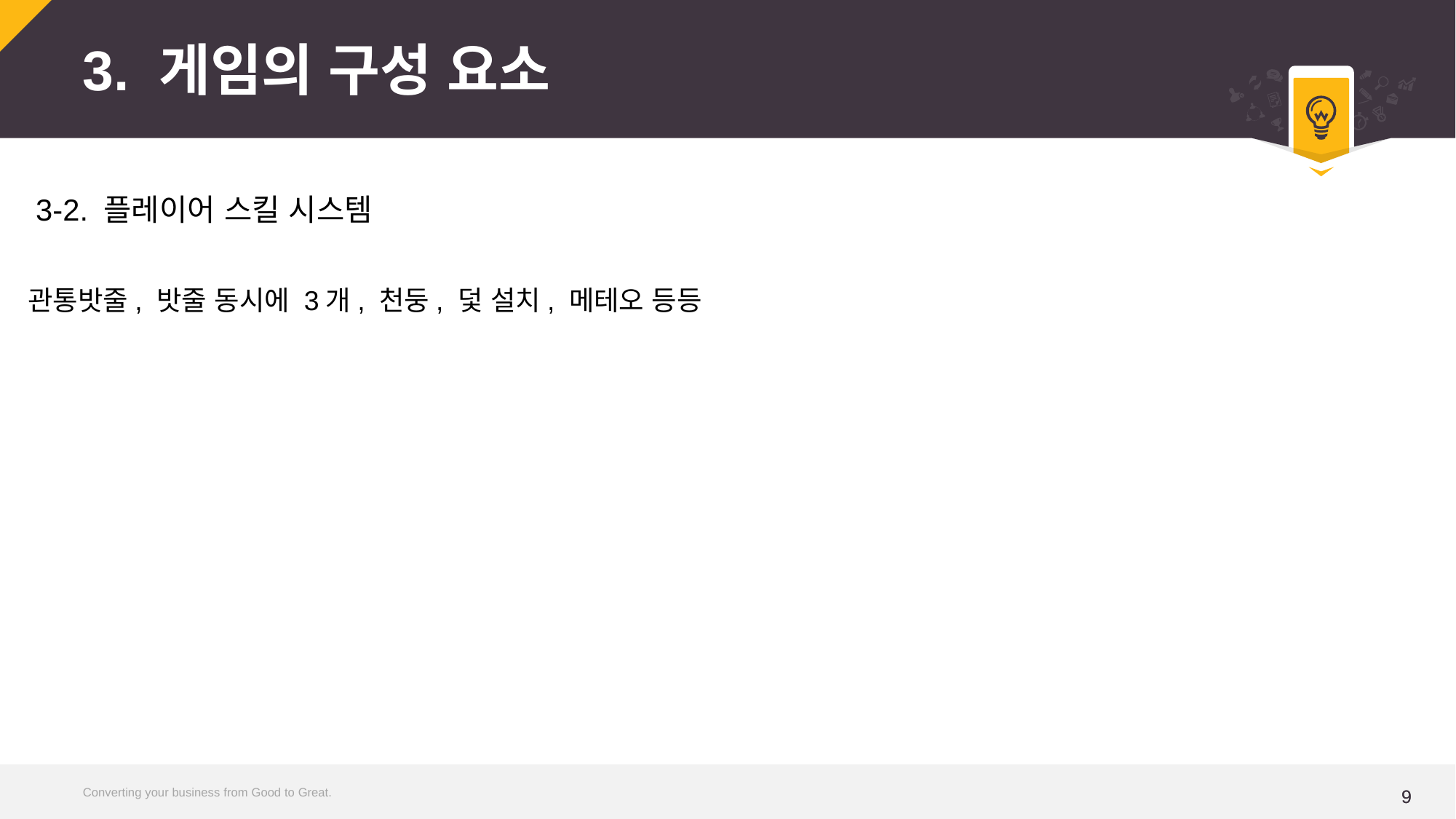

# 3. 게임의 구성 요소

3-2. 플레이어 스킬 시스템

관통밧줄, 밧줄 동시에 3개, 천둥, 덫 설치, 메테오 등등

Converting your business from Good to Great.